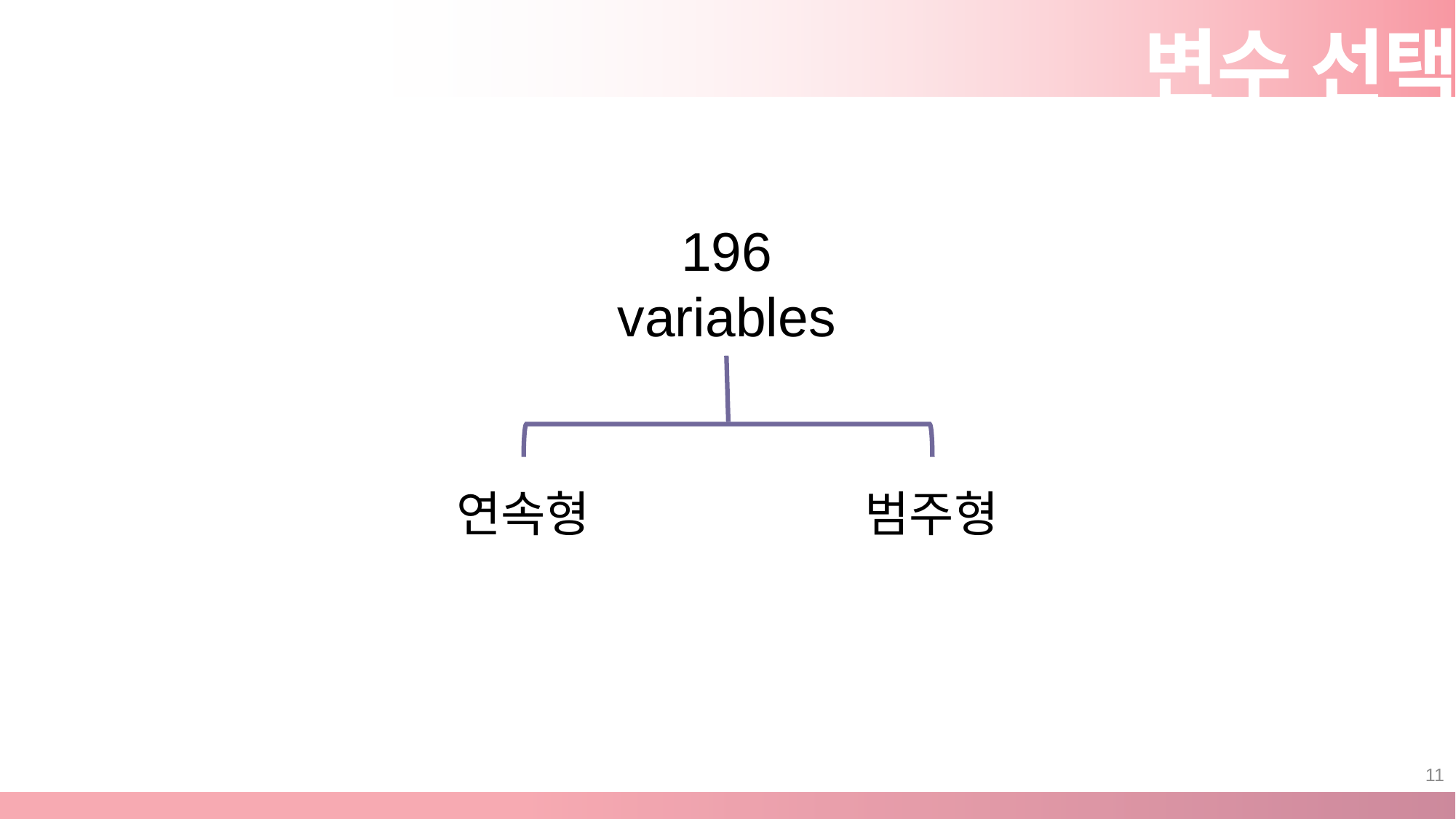

변수 선택
196
variables

연속형
범주형
11